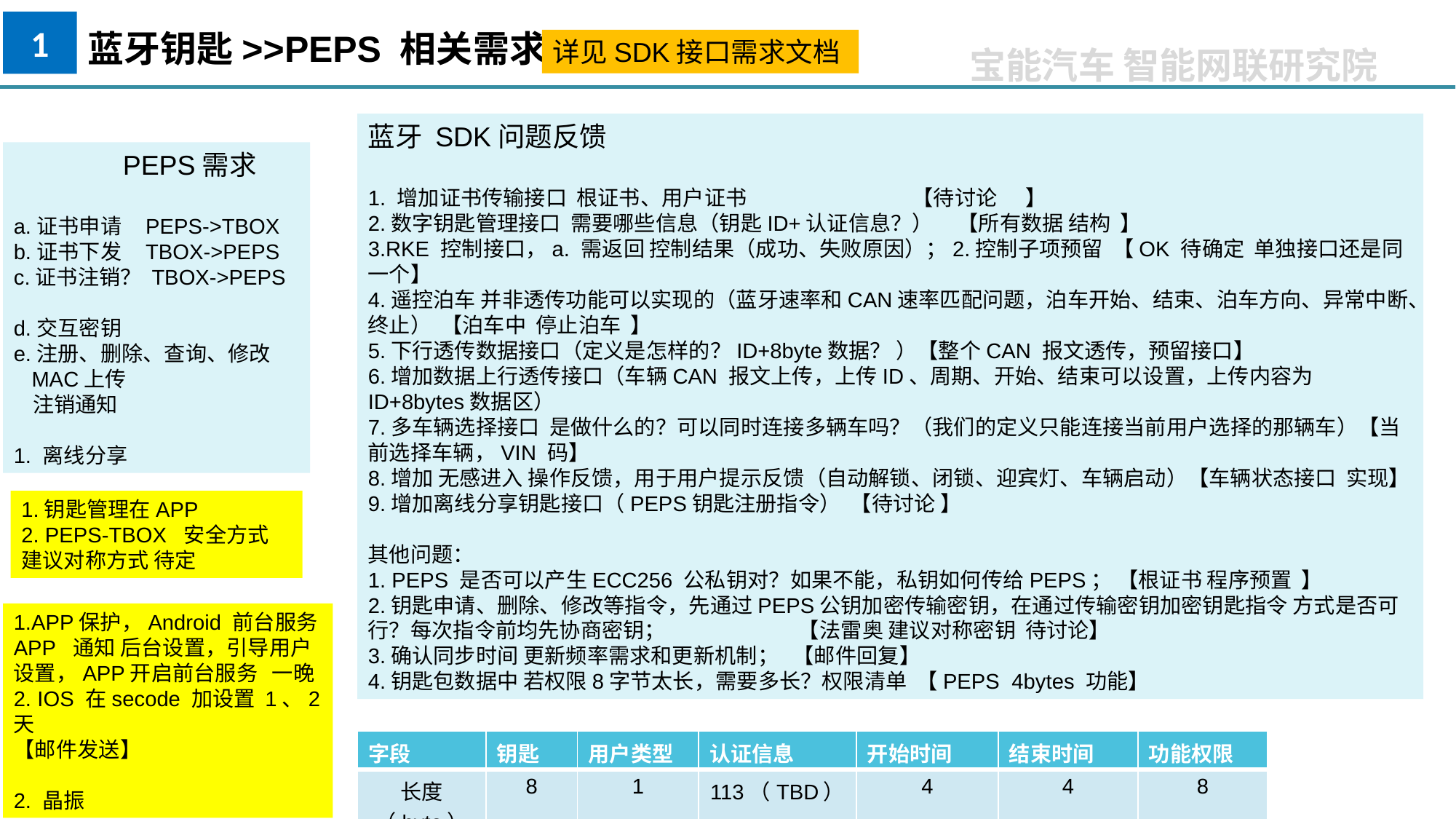

1
蓝牙钥匙>>PEPS 相关需求
详见SDK接口需求文档
蓝牙 SDK问题反馈

1. 增加证书传输接口  根证书、用户证书                                   【待讨论      】
2.数字钥匙管理接口  需要哪些信息（钥匙ID+认证信息？）     【所有数据 结构  】
3.RKE 控制接口，a. 需返回 控制结果（成功、失败原因）；2.控制子项预留  【OK 待确定  单独接口还是同一个】
4.遥控泊车 并非透传功能可以实现的（蓝牙速率和CAN速率匹配问题，泊车开始、结束、泊车方向、异常中断、终止）  【泊车中  停止泊车  】
5.下行透传数据接口（定义是怎样的？ID+8byte数据？ ）【整个CAN 报文透传，预留接口】
6.增加数据上行透传接口（车辆CAN 报文上传，上传ID、周期、开始、结束可以设置，上传内容为ID+8bytes数据区）
7.多车辆选择接口  是做什么的？可以同时连接多辆车吗？（我们的定义只能连接当前用户选择的那辆车）【当前选择车辆，VIN 码】
8.增加 无感进入 操作反馈，用于用户提示反馈（自动解锁、闭锁、迎宾灯、车辆启动）【车辆状态接口  实现】
9.增加离线分享钥匙接口（PEPS钥匙注册指令）  【待讨论 】

其他问题：
1. PEPS 是否可以产生ECC256 公私钥对？如果不能，私钥如何传给PEPS； 【根证书 程序预置  】
2.钥匙申请、删除、修改等指令，先通过PEPS公钥加密传输密钥，在通过传输密钥加密钥匙指令 方式是否可行？每次指令前均先协商密钥；                            【法雷奥 建议对称密钥  待讨论】
3.确认同步时间 更新频率需求和更新机制；   【邮件回复】
4.钥匙包数据中 若权限8字节太长，需要多长？权限清单  【PEPS  4bytes 功能】
PEPS需求

a.证书申请    PEPS->TBOX
b.证书下发    TBOX->PEPS
c.证书注销？ TBOX->PEPS

d.交互密钥
e.注册、删除、查询、修改
   MAC上传
   注销通知

1. 离线分享
1.钥匙管理在APP
2. PEPS-TBOX  安全方式  建议对称方式 待定
1.APP保护，Android 前台服务 APP  通知 后台设置，引导用户设置，APP开启前台服务   一晚
2. IOS 在secode 加设置 1、2天
【邮件发送】

2. 晶振
| 字段 | 钥匙ID | 用户类型 | 认证信息 | 开始时间 | 结束时间 | 功能权限 |
| --- | --- | --- | --- | --- | --- | --- |
| 长度（byte） | 8 | 1 | 113（TBD） | 4 | 4 | 8 |